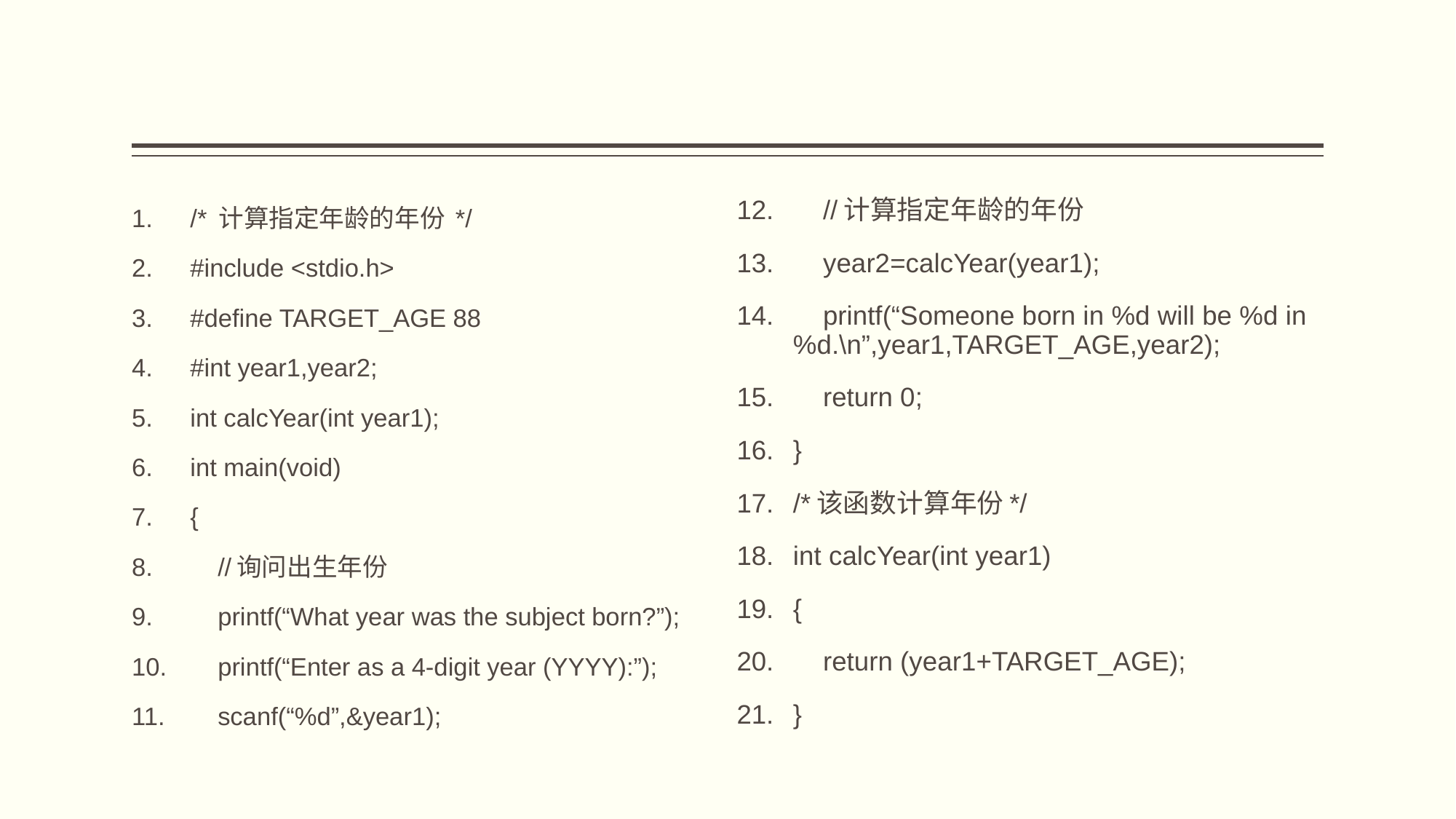

#
/* 计算指定年龄的年份 */
#include <stdio.h>
#define TARGET_AGE 88
#int year1,year2;
int calcYear(int year1);
int main(void)
{
    //询问出生年份
    printf(“What year was the subject born?”);
    printf(“Enter as a 4-digit year (YYYY):”);
    scanf(“%d”,&year1);

    //计算指定年龄的年份
    year2=calcYear(year1);
    printf(“Someone born in %d will be %d in %d.\n”,year1,TARGET_AGE,year2);
    return 0;
}
/*该函数计算年份*/
int calcYear(int year1)
{
    return (year1+TARGET_AGE);
}